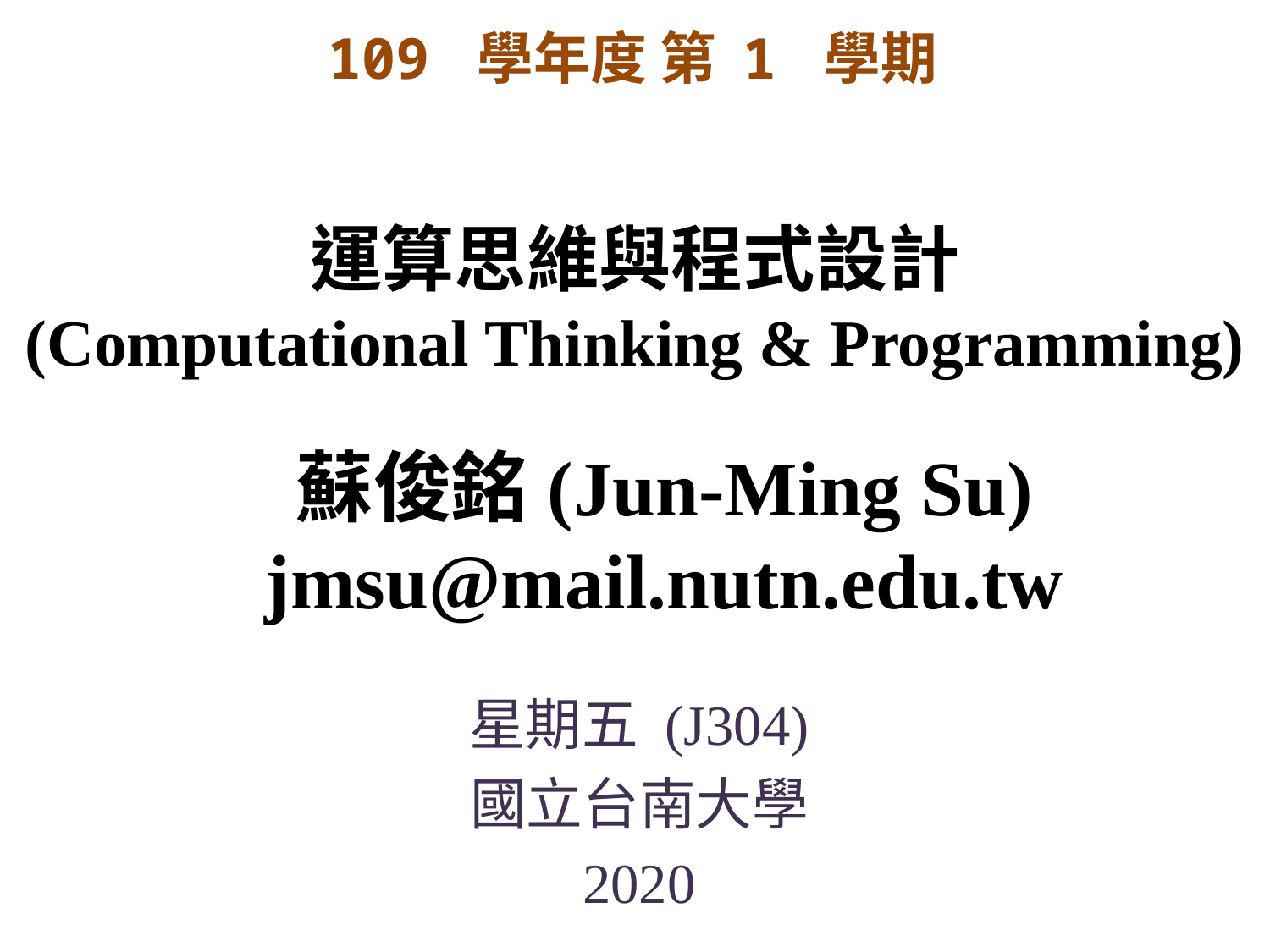

109 學年度 第 1 學期
# 運算思維與程式設計 (Computational Thinking & Programming)
蘇俊銘(Jun-Ming Su)
jmsu@mail.nutn.edu.tw
星期五 (J304)
國立台南大學
2020